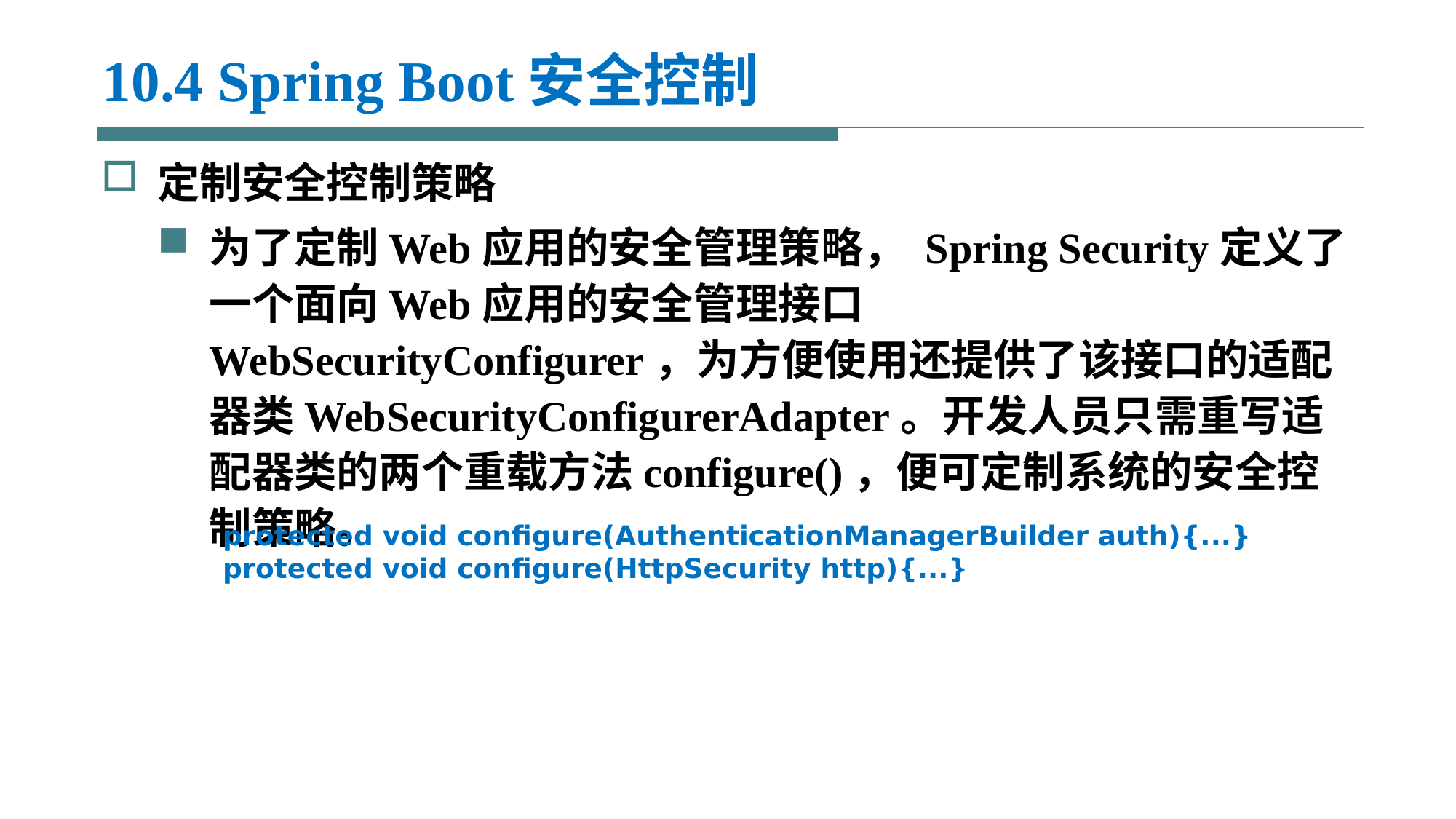

# 10.4 Spring Boot安全控制
定制安全控制策略
为了定制Web应用的安全管理策略， Spring Security定义了一个面向Web应用的安全管理接口WebSecurityConfigurer，为方便使用还提供了该接口的适配器类WebSecurityConfigurerAdapter。开发人员只需重写适配器类的两个重载方法configure()，便可定制系统的安全控制策略。
protected void configure(AuthenticationManagerBuilder auth){...}
protected void configure(HttpSecurity http){...}
30